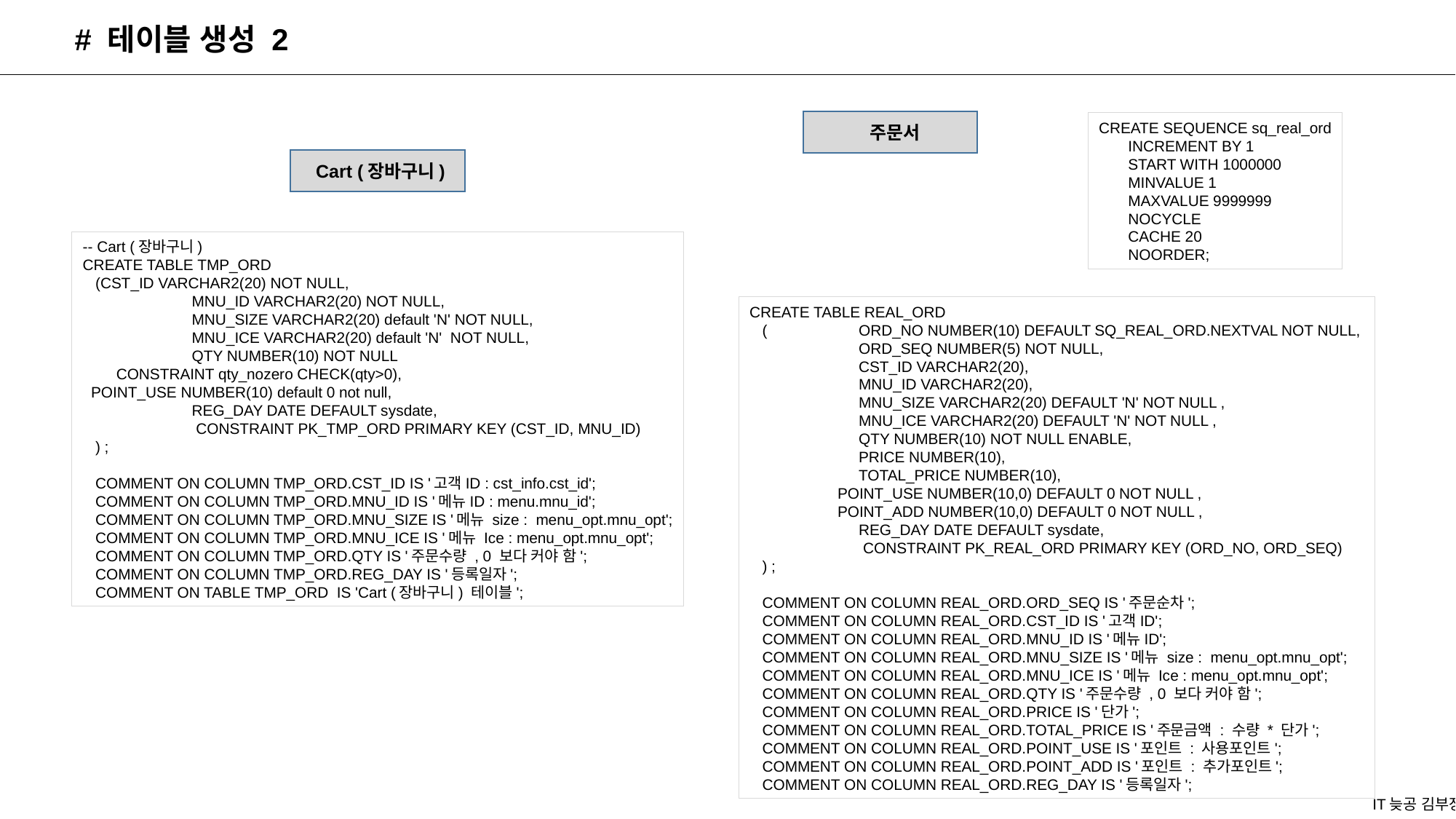

# 테이블 생성 2
 주문서
CREATE SEQUENCE sq_real_ord
       INCREMENT BY 1
       START WITH 1000000
       MINVALUE 1
       MAXVALUE 9999999
       NOCYCLE
       CACHE 20
       NOORDER;
 Cart (장바구니)
-- Cart (장바구니)
CREATE TABLE TMP_ORD
   (CST_ID VARCHAR2(20) NOT NULL,
	MNU_ID VARCHAR2(20) NOT NULL,
	MNU_SIZE VARCHAR2(20) default 'N' NOT NULL,
	MNU_ICE VARCHAR2(20) default 'N'  NOT NULL,
	QTY NUMBER(10) NOT NULL
        CONSTRAINT qty_nozero CHECK(qty>0),
  POINT_USE NUMBER(10) default 0 not null,
	REG_DAY DATE DEFAULT sysdate,
	 CONSTRAINT PK_TMP_ORD PRIMARY KEY (CST_ID, MNU_ID)
   ) ;

   COMMENT ON COLUMN TMP_ORD.CST_ID IS '고객ID : cst_info.cst_id';
   COMMENT ON COLUMN TMP_ORD.MNU_ID IS '메뉴ID : menu.mnu_id';
   COMMENT ON COLUMN TMP_ORD.MNU_SIZE IS '메뉴 size :  menu_opt.mnu_opt';
   COMMENT ON COLUMN TMP_ORD.MNU_ICE IS '메뉴 Ice : menu_opt.mnu_opt';
   COMMENT ON COLUMN TMP_ORD.QTY IS '주문수량 , 0 보다 커야 함';
   COMMENT ON COLUMN TMP_ORD.REG_DAY IS '등록일자';
   COMMENT ON TABLE TMP_ORD  IS 'Cart (장바구니) 테이블';
CREATE TABLE REAL_ORD
   (	ORD_NO NUMBER(10) DEFAULT SQ_REAL_ORD.NEXTVAL NOT NULL,
	ORD_SEQ NUMBER(5) NOT NULL,
	CST_ID VARCHAR2(20),
	MNU_ID VARCHAR2(20),
	MNU_SIZE VARCHAR2(20) DEFAULT 'N' NOT NULL ,
	MNU_ICE VARCHAR2(20) DEFAULT 'N' NOT NULL ,
	QTY NUMBER(10) NOT NULL ENABLE,
	PRICE NUMBER(10),
	TOTAL_PRICE NUMBER(10),
                     POINT_USE NUMBER(10,0) DEFAULT 0 NOT NULL ,
                     POINT_ADD NUMBER(10,0) DEFAULT 0 NOT NULL ,
	REG_DAY DATE DEFAULT sysdate,
	 CONSTRAINT PK_REAL_ORD PRIMARY KEY (ORD_NO, ORD_SEQ)
   ) ;

   COMMENT ON COLUMN REAL_ORD.ORD_SEQ IS '주문순차';
   COMMENT ON COLUMN REAL_ORD.CST_ID IS '고객ID';
   COMMENT ON COLUMN REAL_ORD.MNU_ID IS '메뉴ID';
   COMMENT ON COLUMN REAL_ORD.MNU_SIZE IS '메뉴 size :  menu_opt.mnu_opt';
   COMMENT ON COLUMN REAL_ORD.MNU_ICE IS '메뉴 Ice : menu_opt.mnu_opt';
   COMMENT ON COLUMN REAL_ORD.QTY IS '주문수량 , 0 보다 커야 함';
   COMMENT ON COLUMN REAL_ORD.PRICE IS '단가';
   COMMENT ON COLUMN REAL_ORD.TOTAL_PRICE IS '주문금액 : 수량 * 단가';
   COMMENT ON COLUMN REAL_ORD.POINT_USE IS '포인트 : 사용포인트';
   COMMENT ON COLUMN REAL_ORD.POINT_ADD IS '포인트 : 추가포인트';
   COMMENT ON COLUMN REAL_ORD.REG_DAY IS '등록일자';
IT늦공 김부장